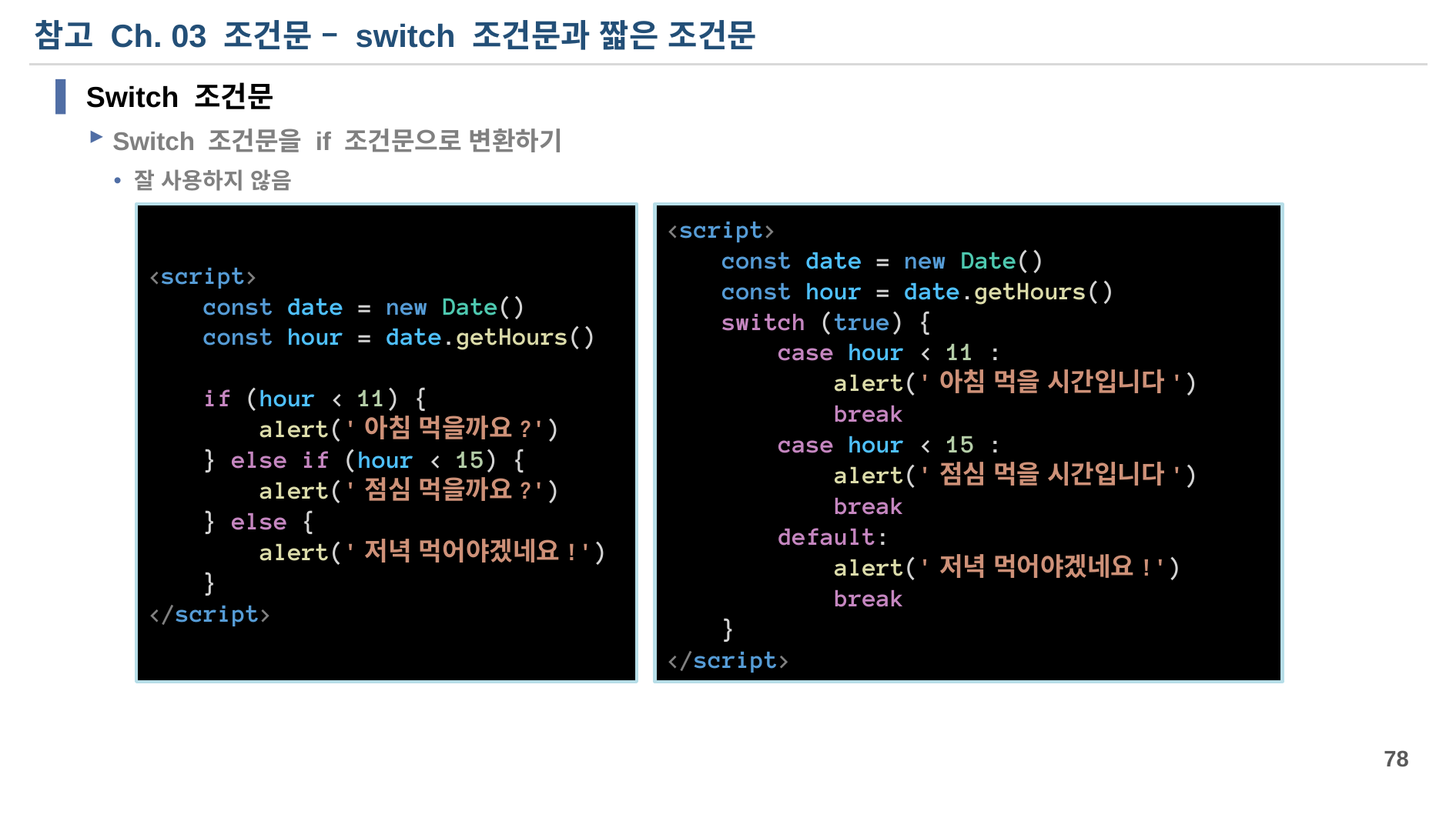

# 참고 Ch. 03 조건문 – switch 조건문과 짧은 조건문
Switch 조건문
Switch 조건문을 if 조건문으로 변환하기
잘 사용하지 않음

<script>
    const date = new Date()
    const hour = date.getHours()
    switch (true) {
        case hour < 11 :
            alert('아침 먹을 시간입니다')
            break
        case hour < 15 :
            alert('점심 먹을 시간입니다')
            break
        default:
            alert('저녁 먹어야겠네요!')
            break
    }
</script>
<script>
    const date = new Date()
    const hour = date.getHours()
    if (hour < 11) {
        alert('아침 먹을까요?')
    } else if (hour < 15) {
        alert('점심 먹을까요?')
    } else {
        alert('저녁 먹어야겠네요!')
    }
</script>
78